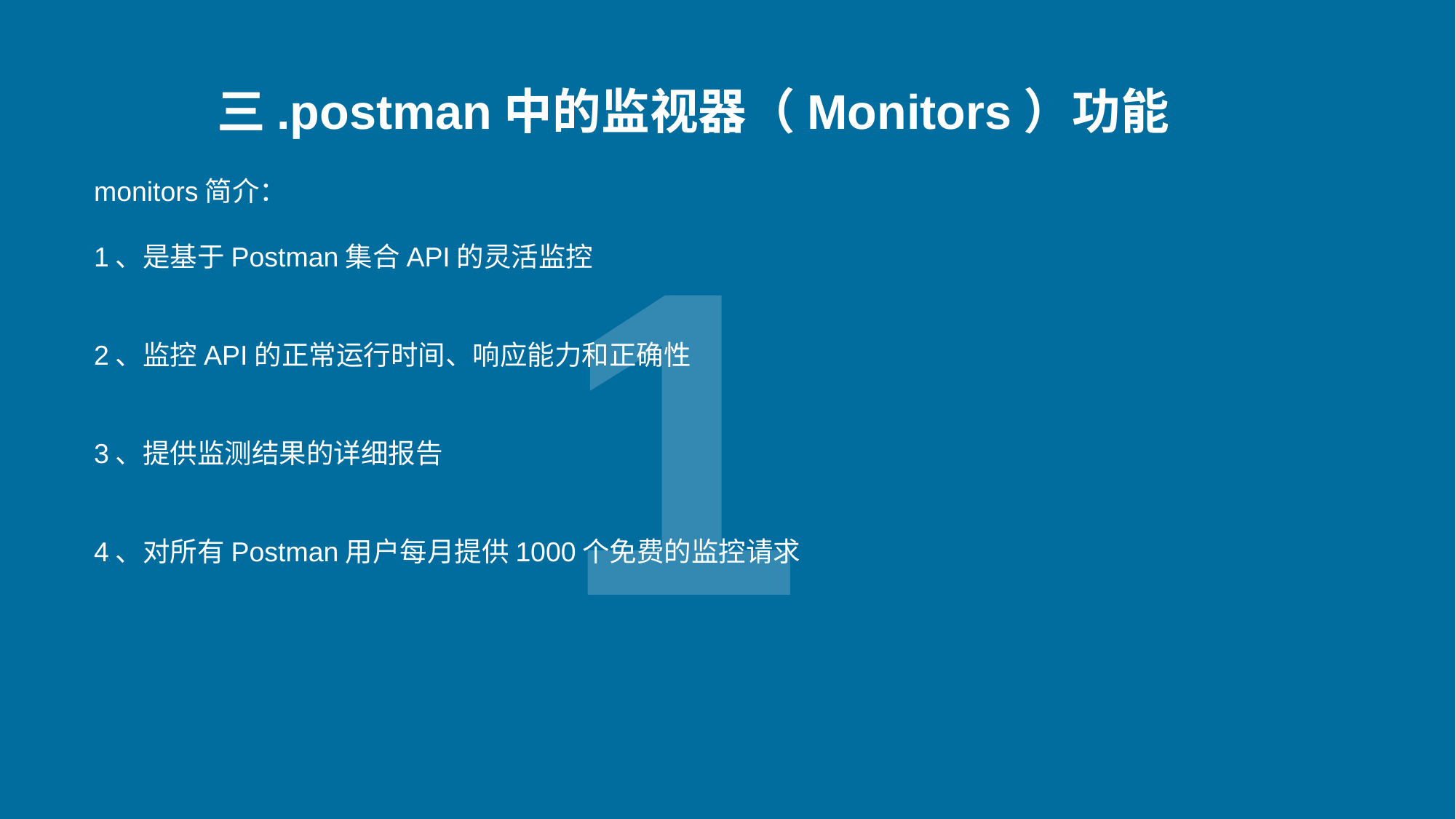

# 三.postman中的监视器（Monitors）功能
monitors简介：

1、是基于Postman集合API的灵活监控

2、监控API的正常运行时间、响应能力和正确性

3、提供监测结果的详细报告

4、对所有Postman用户每月提供1000个免费的监控请求
1